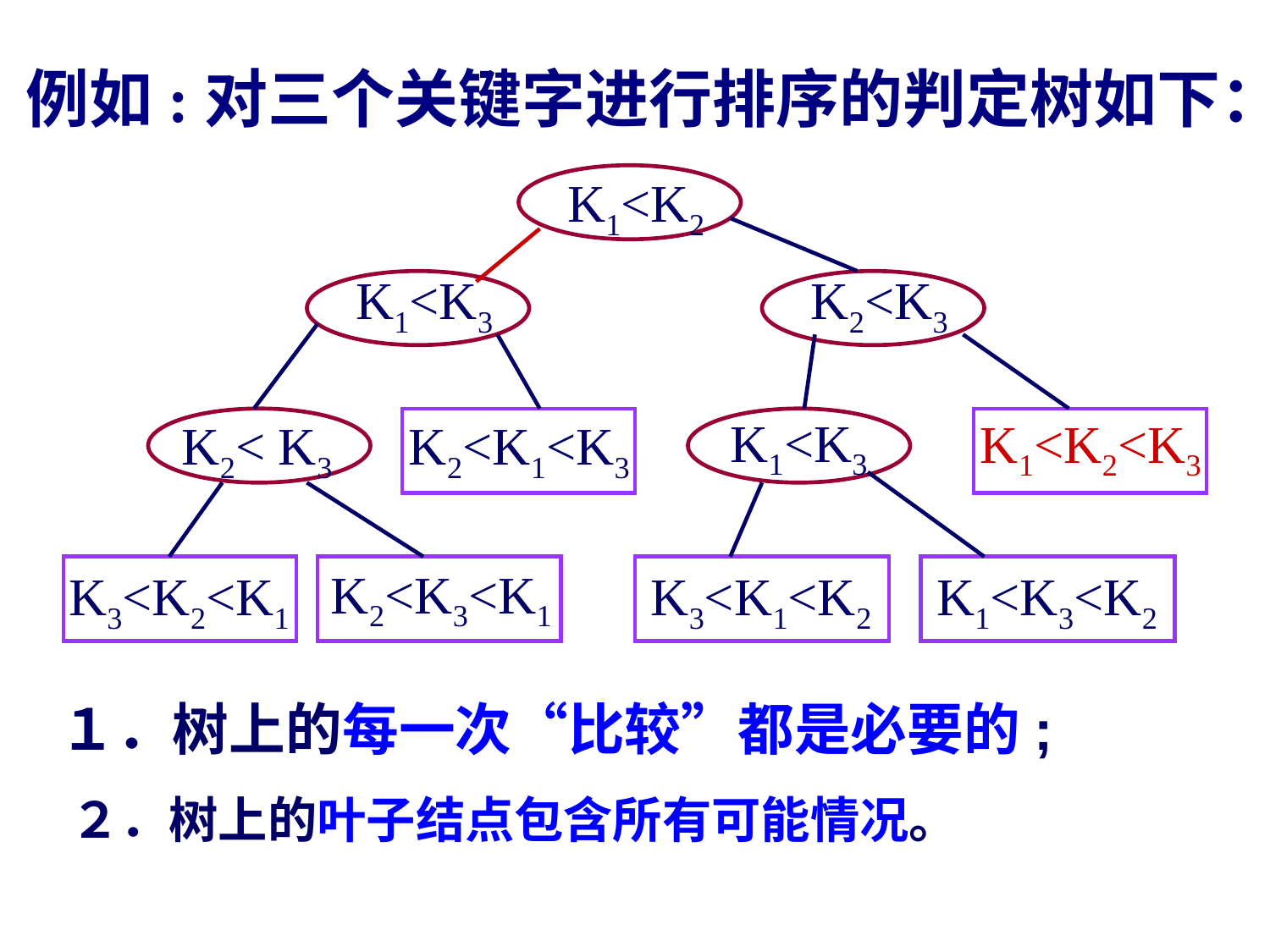

例如:对三个关键字进行排序的判定树如下：
K1<K2

K1<K3
K2<K3

K1<K2<K3
K2< K3
K2<K1<K3

K1<K3

K2<K3<K1
K3<K2<K1

K3<K1<K2

K1<K3<K2
１．树上的每一次“比较”都是必要的;
２．树上的叶子结点包含所有可能情况。